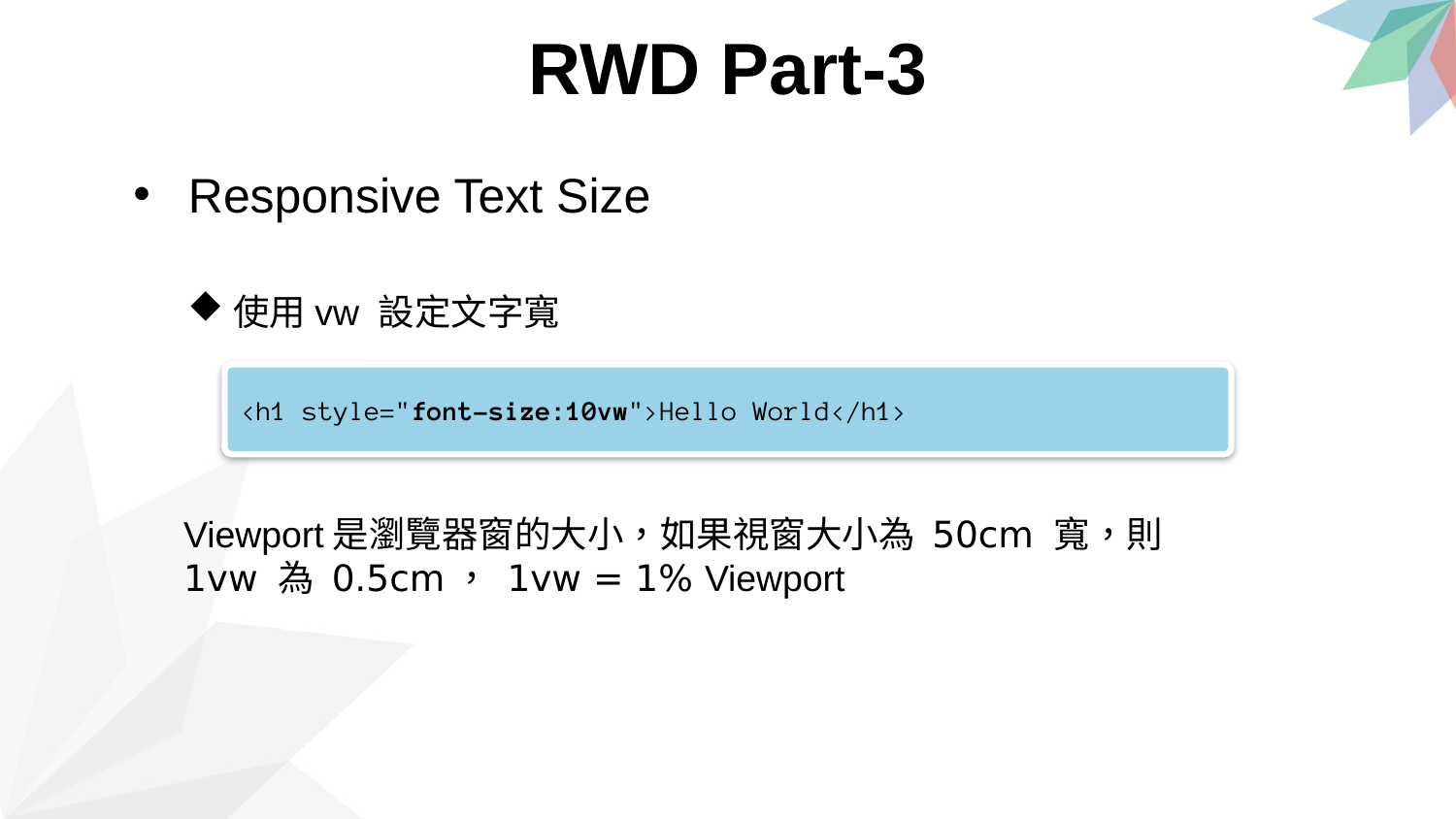

RWD Part-3
Responsive Text Size
使用vw 設定文字寬
<h1 style="font-size:10vw">Hello World</h1>
Viewport是瀏覽器窗的大小，如果視窗大小為 50cm 寬，則 1vw 為 0.5cm， 1vw = 1% Viewport